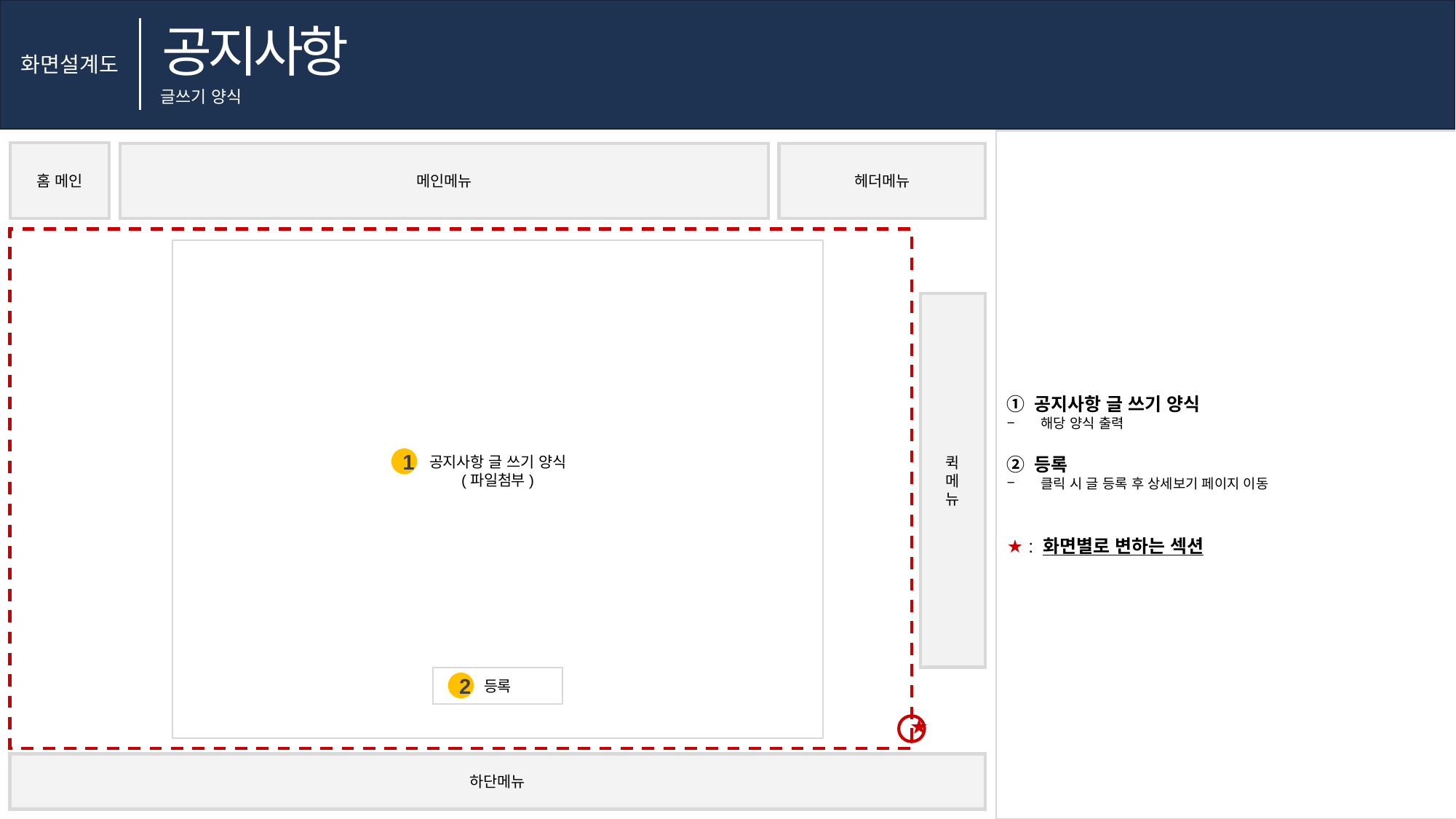

공지사항
화면설계도
글쓰기 양식
① 공지사항 글 쓰기 양식
해당 양식 출력

② 등록
클릭 시 글 등록 후 상세보기 페이지 이동

★ : 화면별로 변하는 섹션
홈 메인
메인메뉴
헤더메뉴

공지사항 글 쓰기 양식
(파일첨부)

퀵
메
뉴
1
등록
2
★

하단메뉴